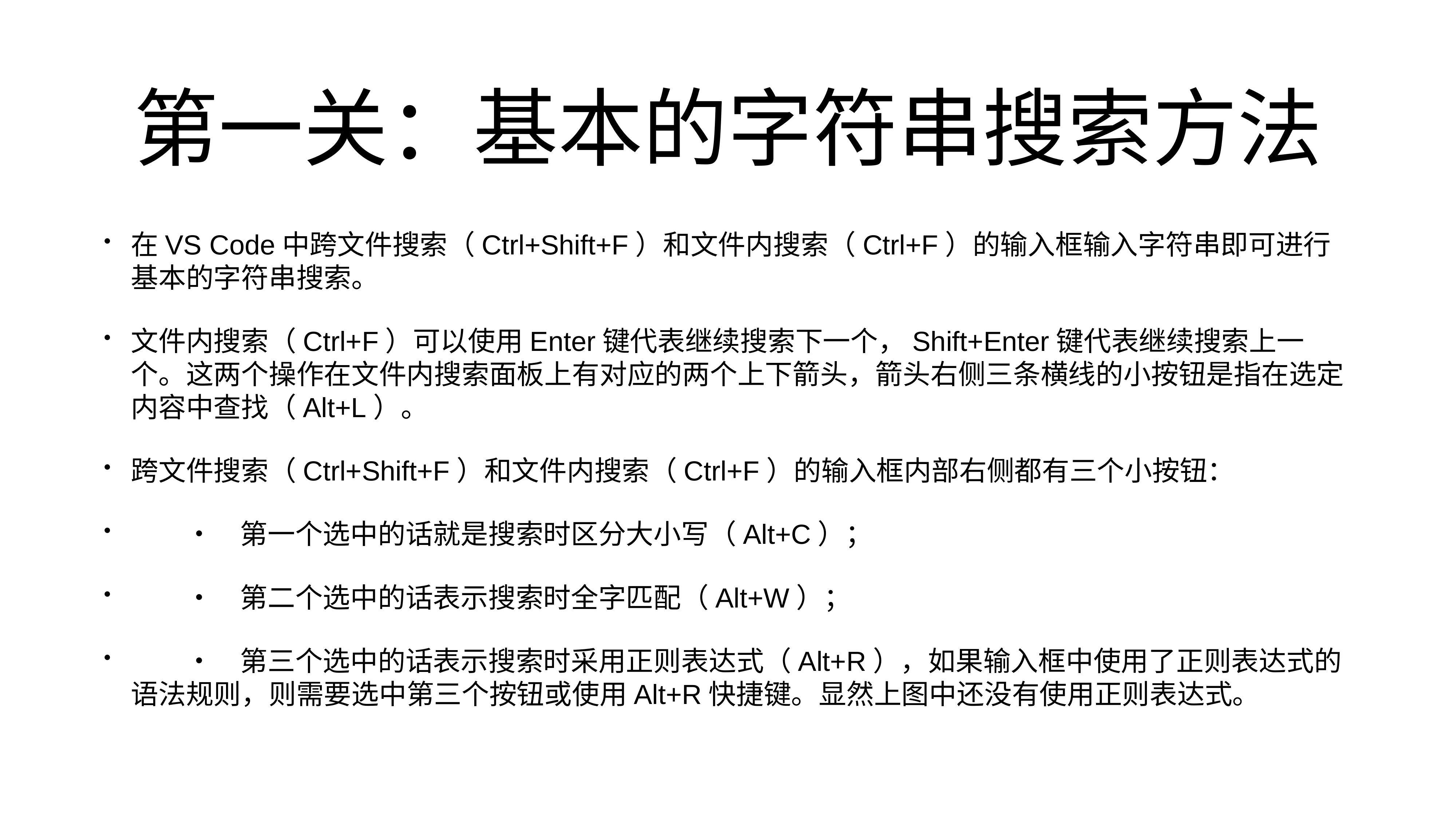

# 第一关：基本的字符串搜索方法
在VS Code中跨文件搜索（Ctrl+Shift+F）和文件内搜索（Ctrl+F）的输入框输入字符串即可进行基本的字符串搜索。
文件内搜索（Ctrl+F）可以使用Enter键代表继续搜索下一个，Shift+Enter键代表继续搜索上一个。这两个操作在文件内搜索面板上有对应的两个上下箭头，箭头右侧三条横线的小按钮是指在选定内容中查找（Alt+L）。
跨文件搜索（Ctrl+Shift+F）和文件内搜索（Ctrl+F）的输入框内部右侧都有三个小按钮：
	•	第一个选中的话就是搜索时区分大小写（Alt+C）；
	•	第二个选中的话表示搜索时全字匹配（Alt+W）；
	•	第三个选中的话表示搜索时采用正则表达式（Alt+R），如果输入框中使用了正则表达式的语法规则，则需要选中第三个按钮或使用Alt+R快捷键。显然上图中还没有使用正则表达式。